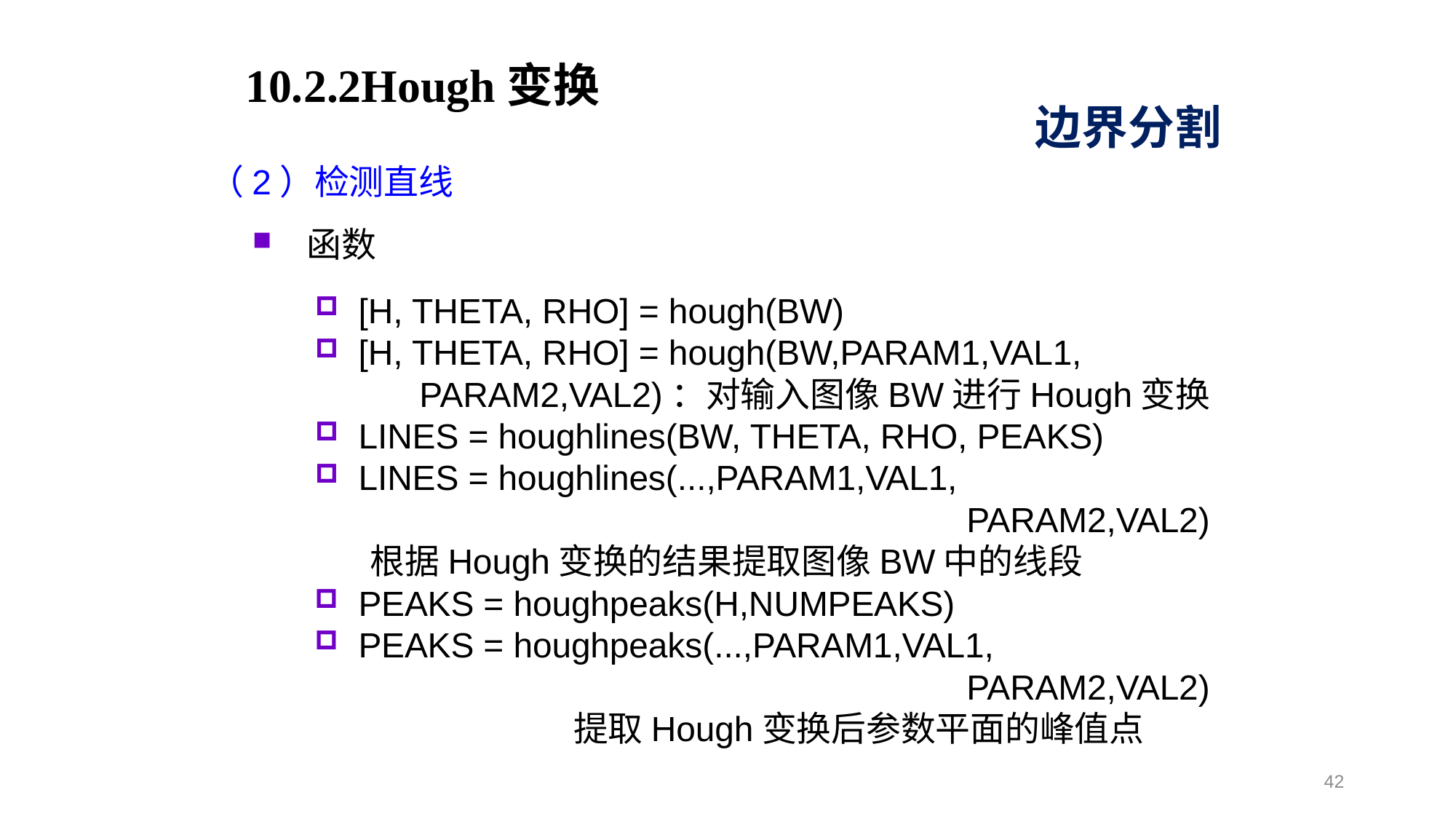

10.2.2Hough变换
边界分割
（2）检测直线
函数
[H, THETA, RHO] = hough(BW)
[H, THETA, RHO] = hough(BW,PARAM1,VAL1,
      PARAM2,VAL2)：对输入图像BW进行Hough变换
LINES = houghlines(BW, THETA, RHO, PEAKS)
LINES = houghlines(...,PARAM1,VAL1,
       PARAM2,VAL2)
      根据Hough变换的结果提取图像BW中的线段
PEAKS = houghpeaks(H,NUMPEAKS)
PEAKS = houghpeaks(...,PARAM1,VAL1,
   PARAM2,VAL2)
                                提取Hough变换后参数平面的峰值点
42